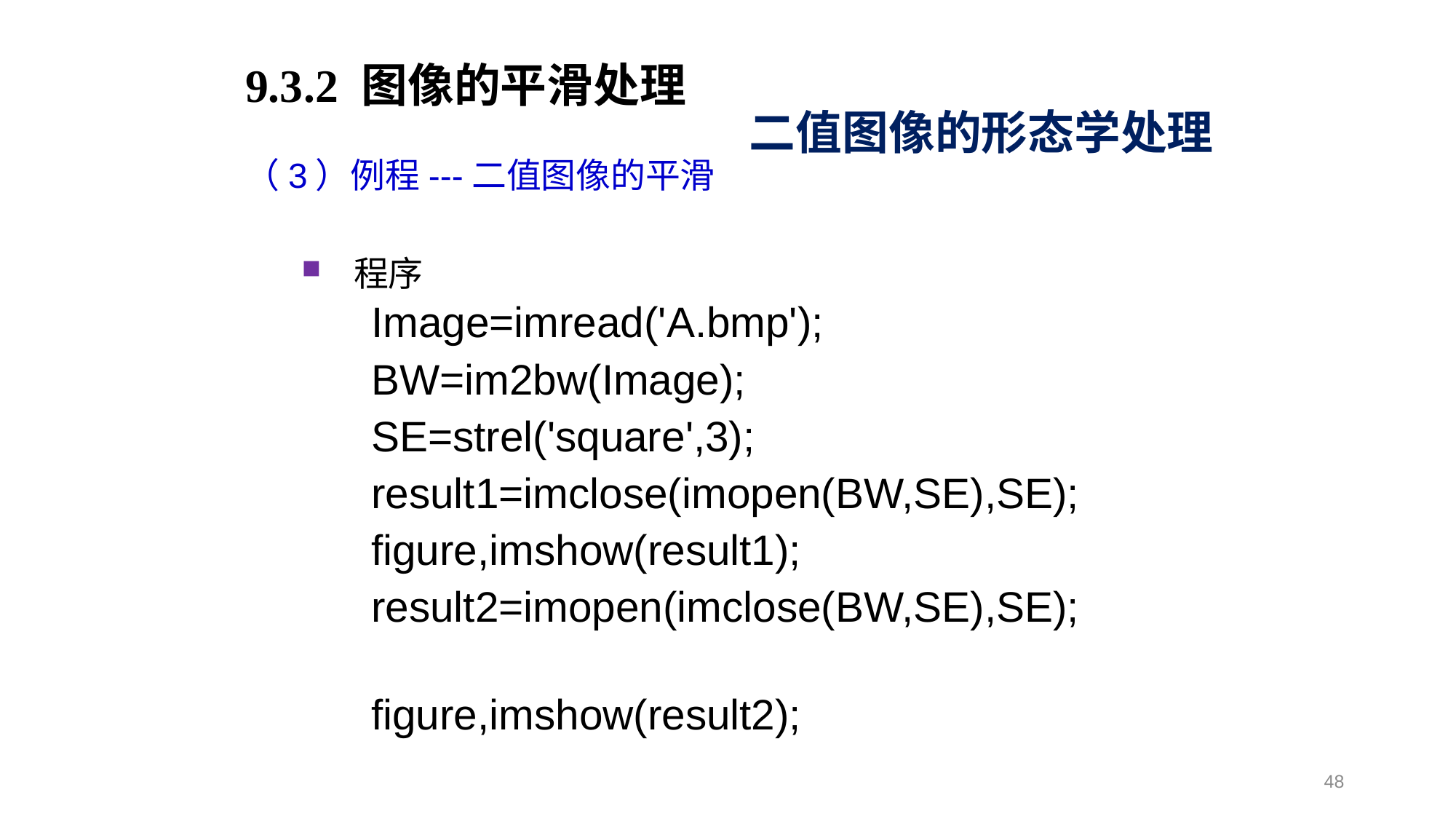

9.3.2 图像的平滑处理
二值图像的形态学处理
（3）例程---二值图像的平滑
程序
Image=imread('A.bmp');
BW=im2bw(Image);
SE=strel('square',3);
result1=imclose(imopen(BW,SE),SE);
figure,imshow(result1);
result2=imopen(imclose(BW,SE),SE);
figure,imshow(result2);
48